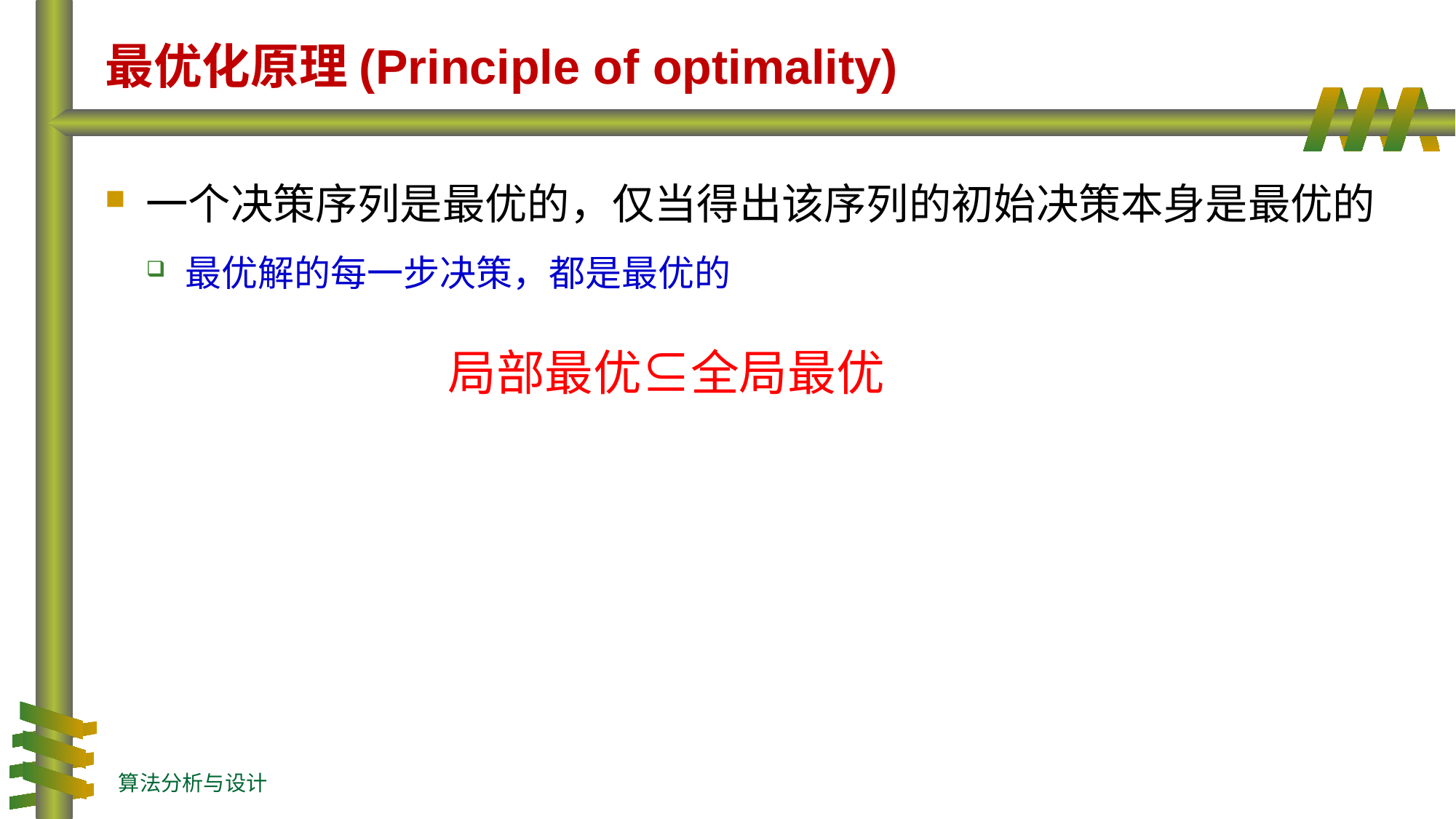

# 最优化原理(Principle of optimality)
一个决策序列是最优的，仅当得出该序列的初始决策本身是最优的
最优解的每一步决策，都是最优的
局部最优⊆全局最优
算法分析与设计